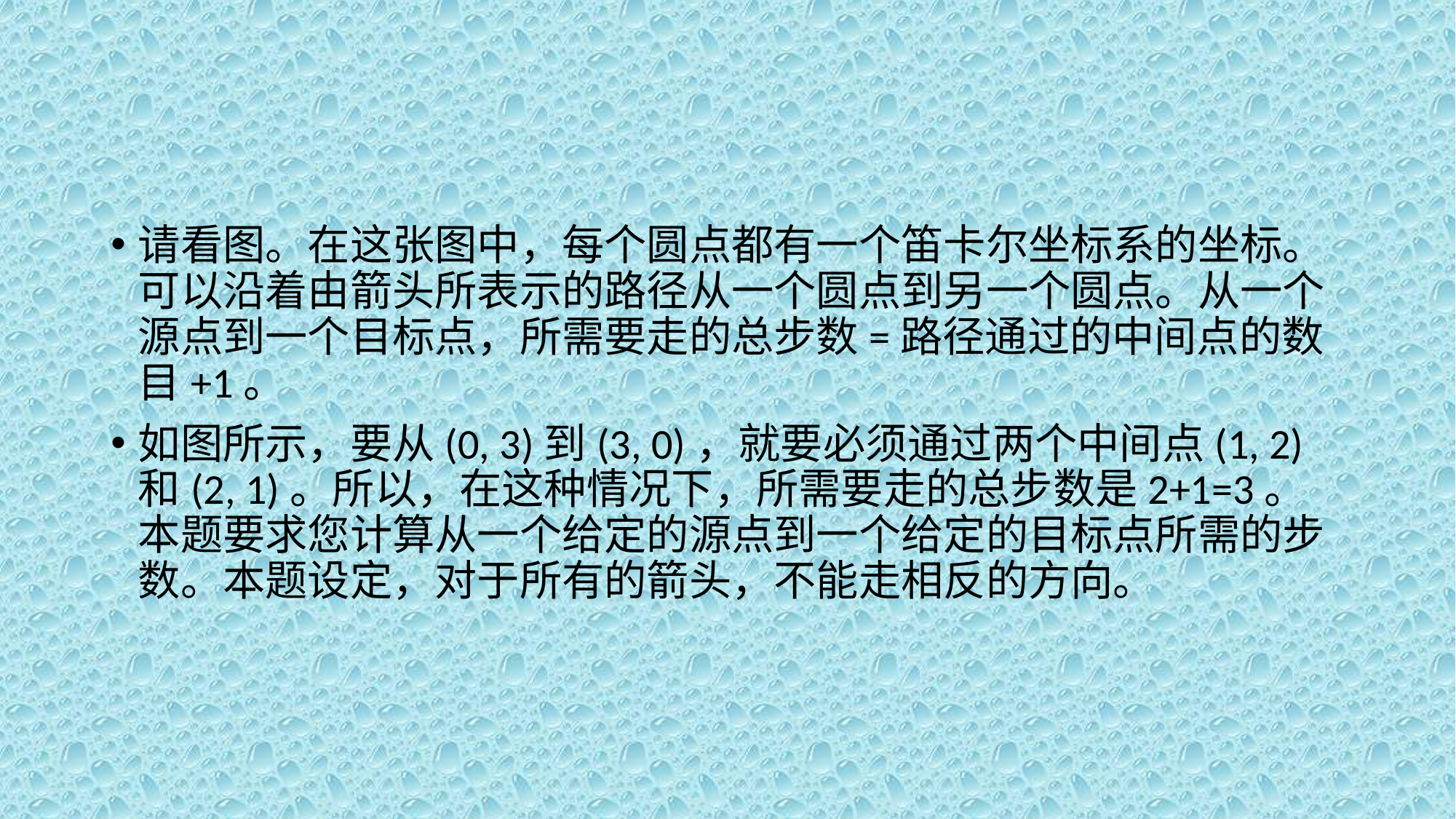

#
请看图。在这张图中，每个圆点都有一个笛卡尔坐标系的坐标。可以沿着由箭头所表示的路径从一个圆点到另一个圆点。从一个源点到一个目标点，所需要走的总步数=路径通过的中间点的数目+1。
如图所示，要从(0, 3)到(3, 0)，就要必须通过两个中间点(1, 2)和(2, 1)。所以，在这种情况下，所需要走的总步数是2+1=3。本题要求您计算从一个给定的源点到一个给定的目标点所需的步数。本题设定，对于所有的箭头，不能走相反的方向。